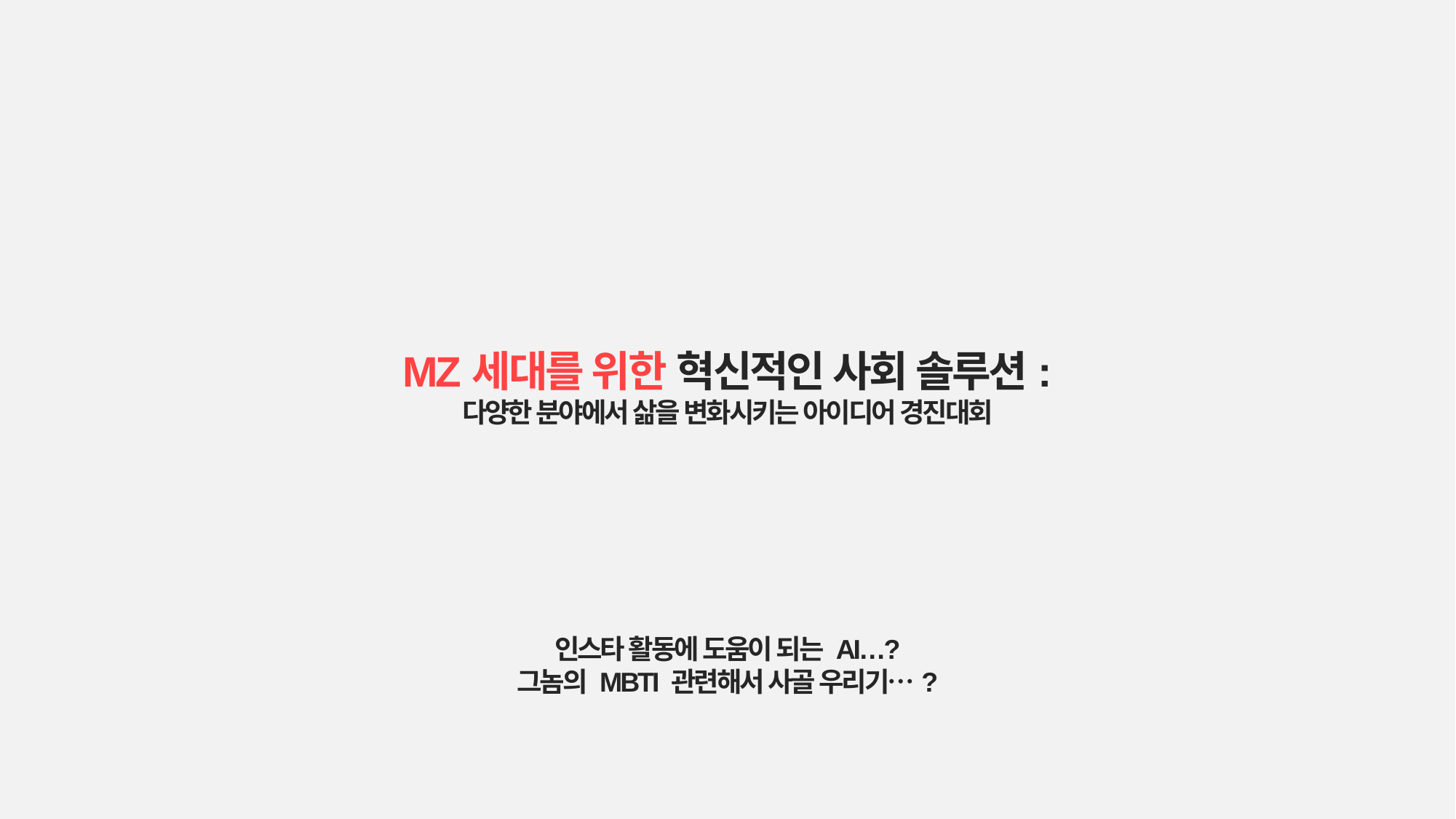

MZ세대를 위한 혁신적인 사회 솔루션:
다양한 분야에서 삶을 변화시키는 아이디어 경진대회
인스타 활동에 도움이 되는 AI…?
그놈의 MBTI 관련해서 사골 우리기…?